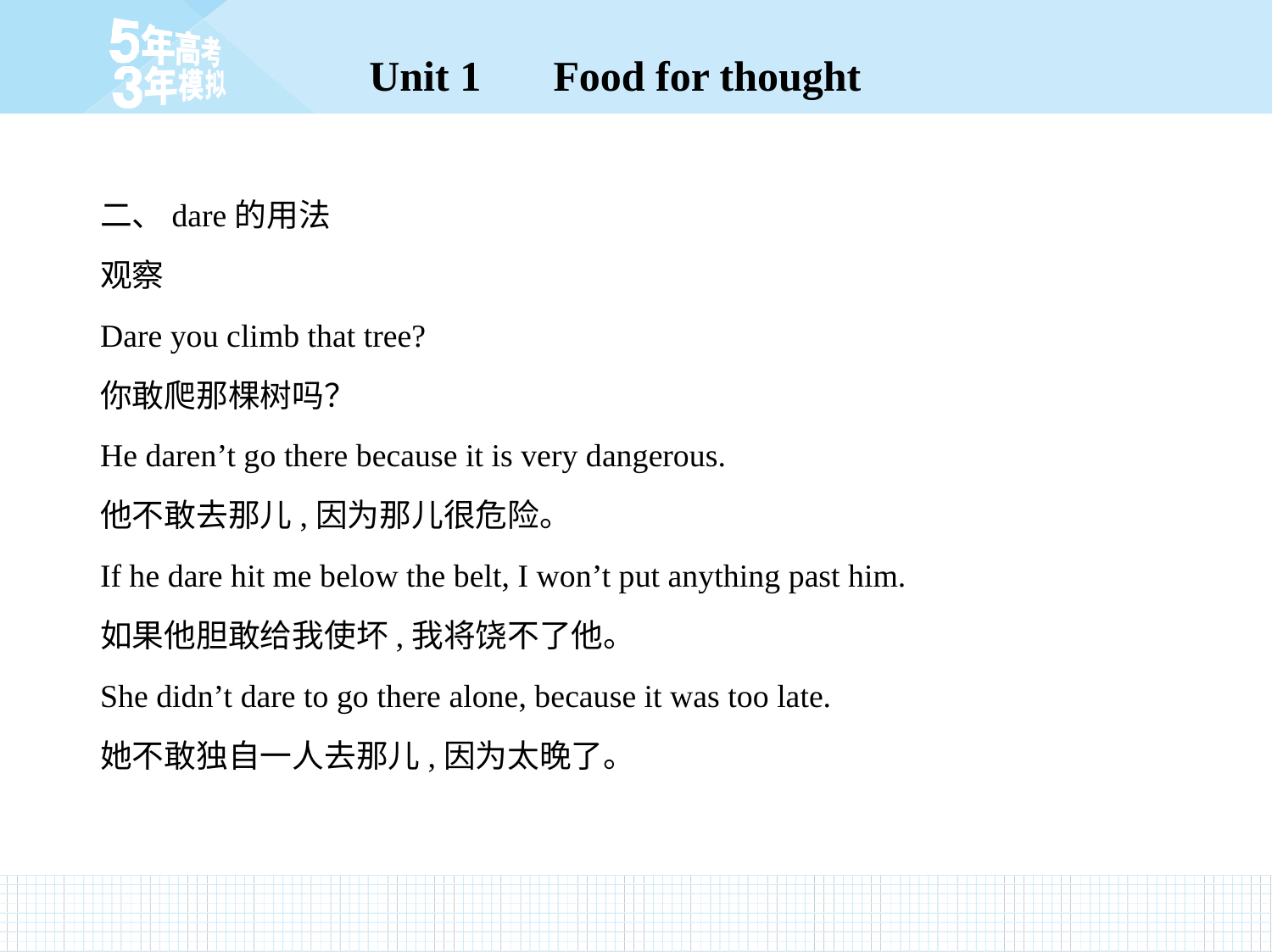

二、dare的用法
观察
Dare you climb that tree?
你敢爬那棵树吗？
He daren’t go there because it is very dangerous.
他不敢去那儿,因为那儿很危险。
If he dare hit me below the belt, I won’t put anything past him.
如果他胆敢给我使坏,我将饶不了他。
She didn’t dare to go there alone, because it was too late.
她不敢独自一人去那儿,因为太晚了。